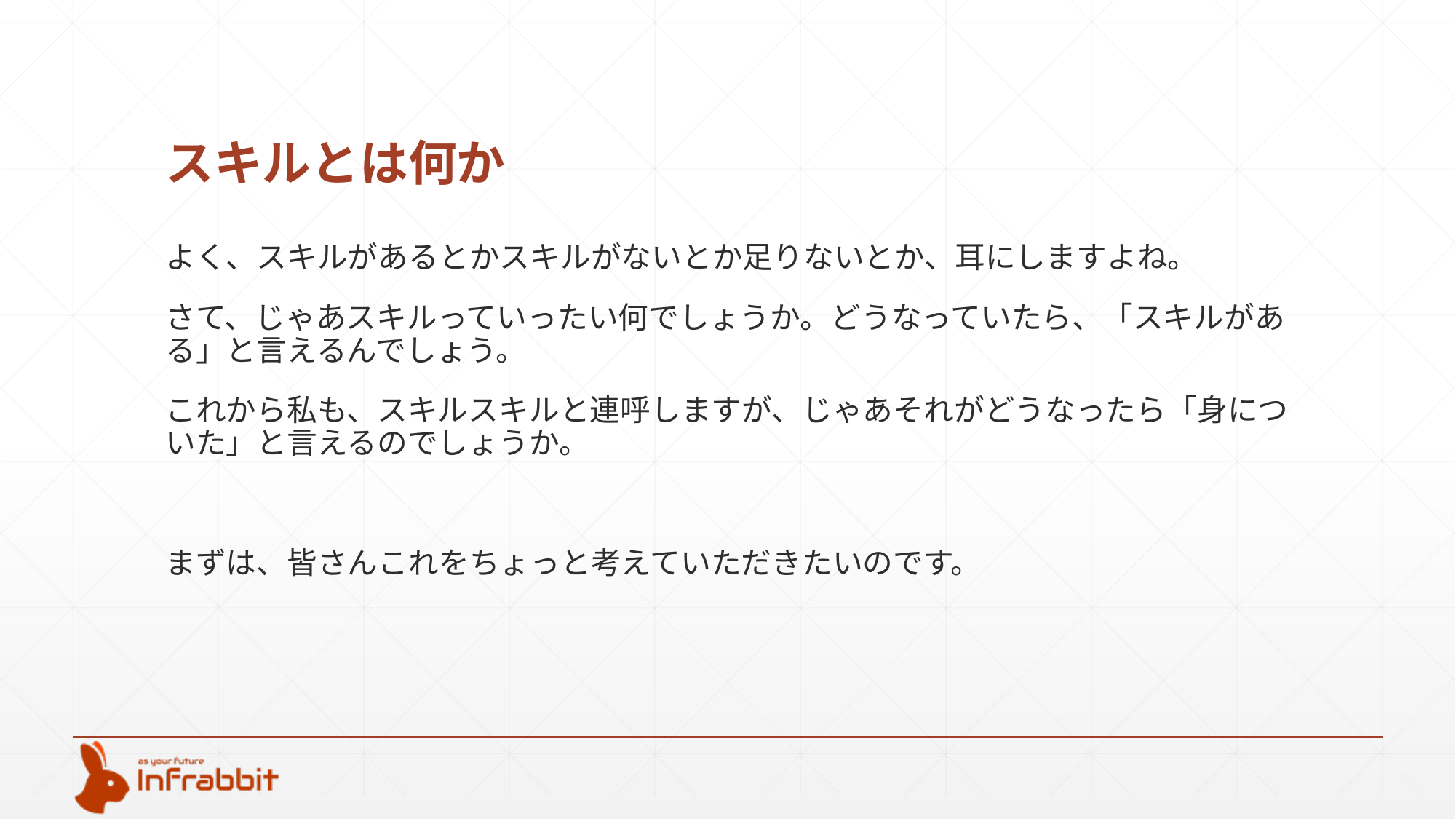

# スキルとは何か
よく、スキルがあるとかスキルがないとか足りないとか、耳にしますよね。
さて、じゃあスキルっていったい何でしょうか。どうなっていたら、「スキルがある」と言えるんでしょう。
これから私も、スキルスキルと連呼しますが、じゃあそれがどうなったら「身についた」と言えるのでしょうか。

まずは、皆さんこれをちょっと考えていただきたいのです。